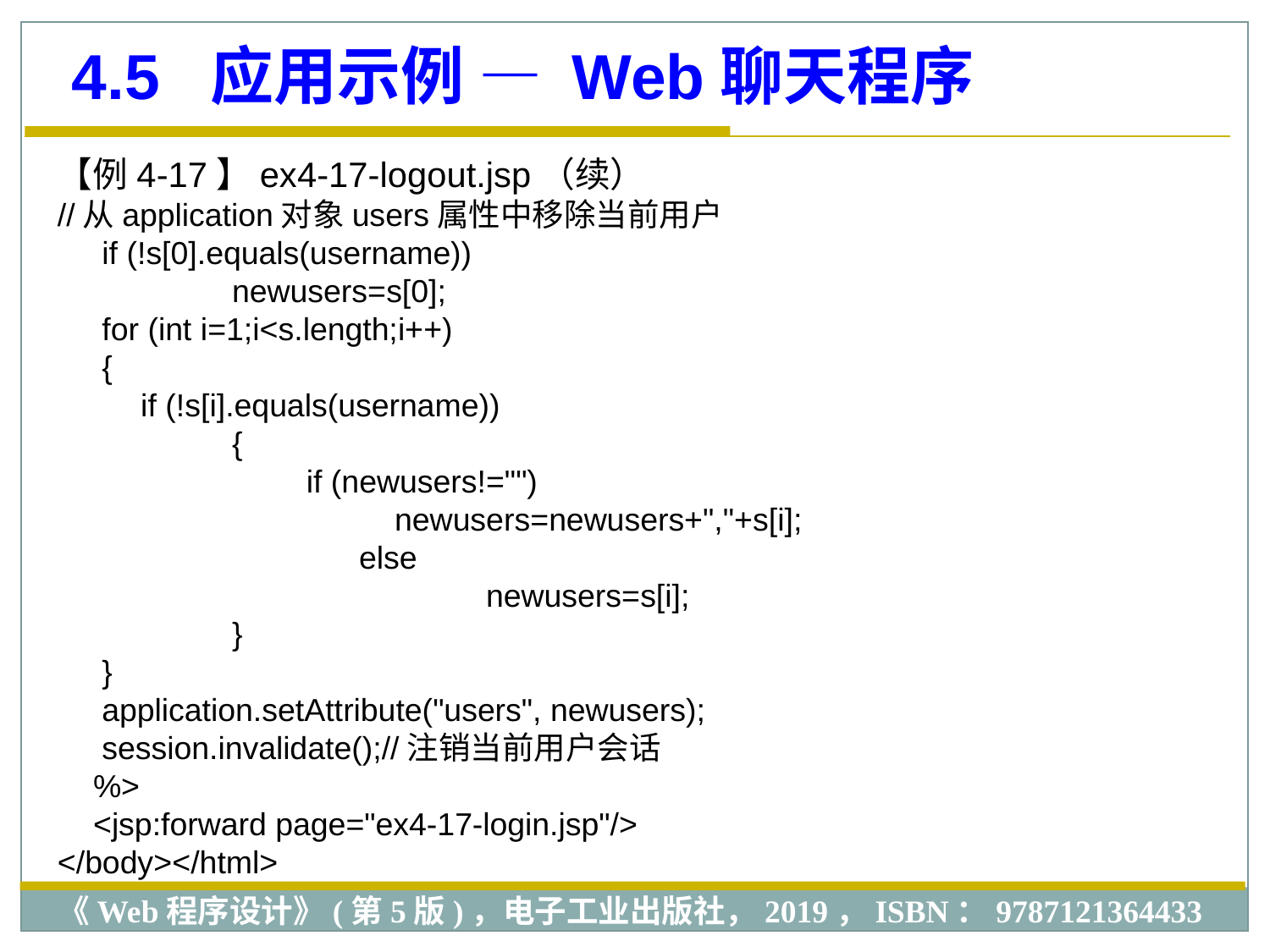

4.5  应用示例 — Web聊天程序
【例4-17】ex4-17-logout.jsp（续）
//从application对象users属性中移除当前用户
     if (!s[0].equals(username))
        	newusers=s[0];
     for (int i=1;i<s.length;i++)
     {
	    if (!s[i].equals(username))
        	{
                            if (newusers!="")
        		    newusers=newusers+","+s[i];
        		else
        			newusers=s[i];
        	}
     }
     application.setAttribute("users", newusers);
     session.invalidate();//注销当前用户会话
    %>
    <jsp:forward page="ex4-17-login.jsp"/>
</body></html>